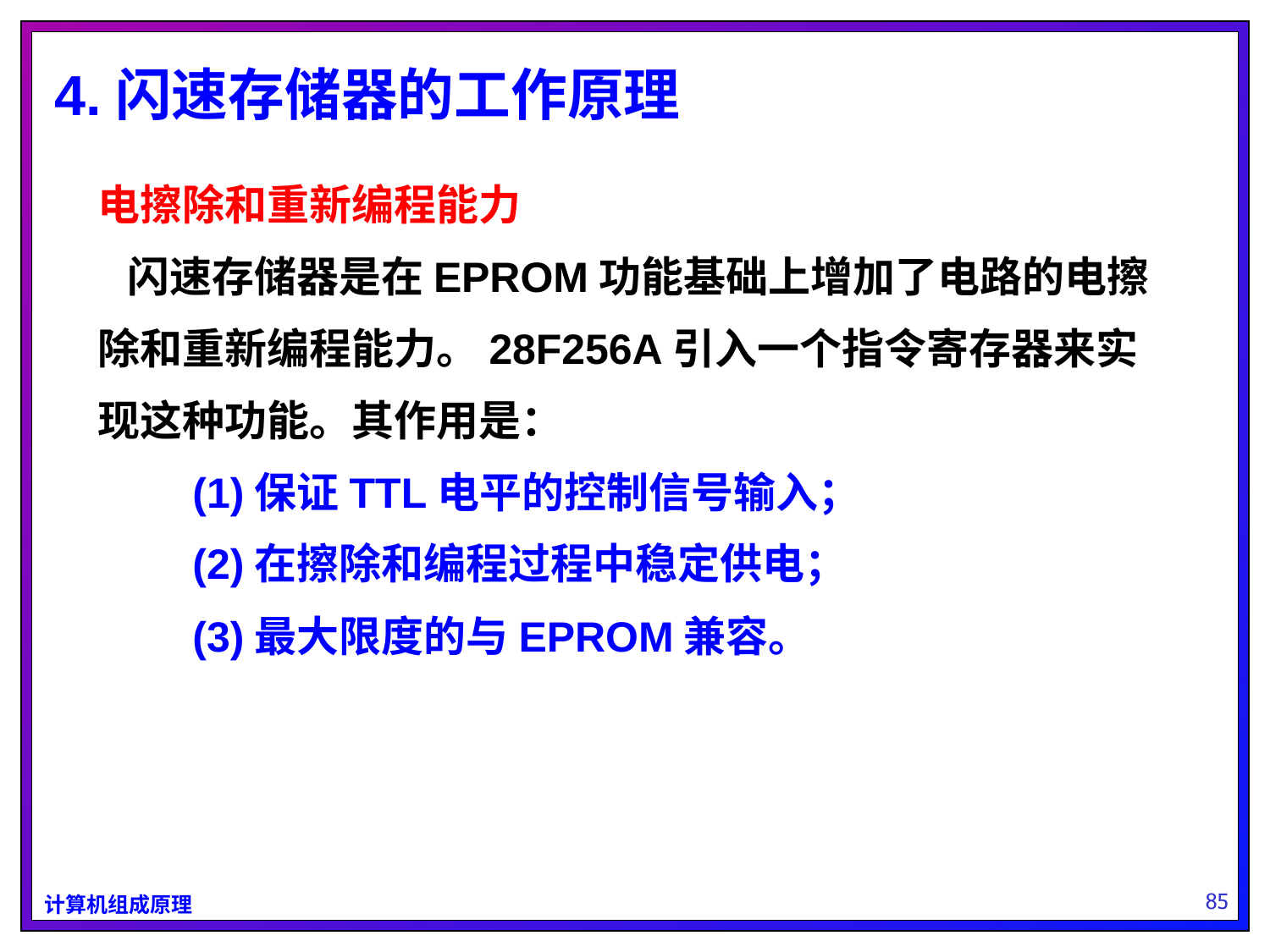

4.闪速存储器的工作原理
电擦除和重新编程能力
  闪速存储器是在EPROM功能基础上增加了电路的电擦
除和重新编程能力。28F256A引入一个指令寄存器来实
现这种功能。其作用是：
　　(1)保证TTL电平的控制信号输入；
　　(2)在擦除和编程过程中稳定供电；
　　(3)最大限度的与EPROM兼容。